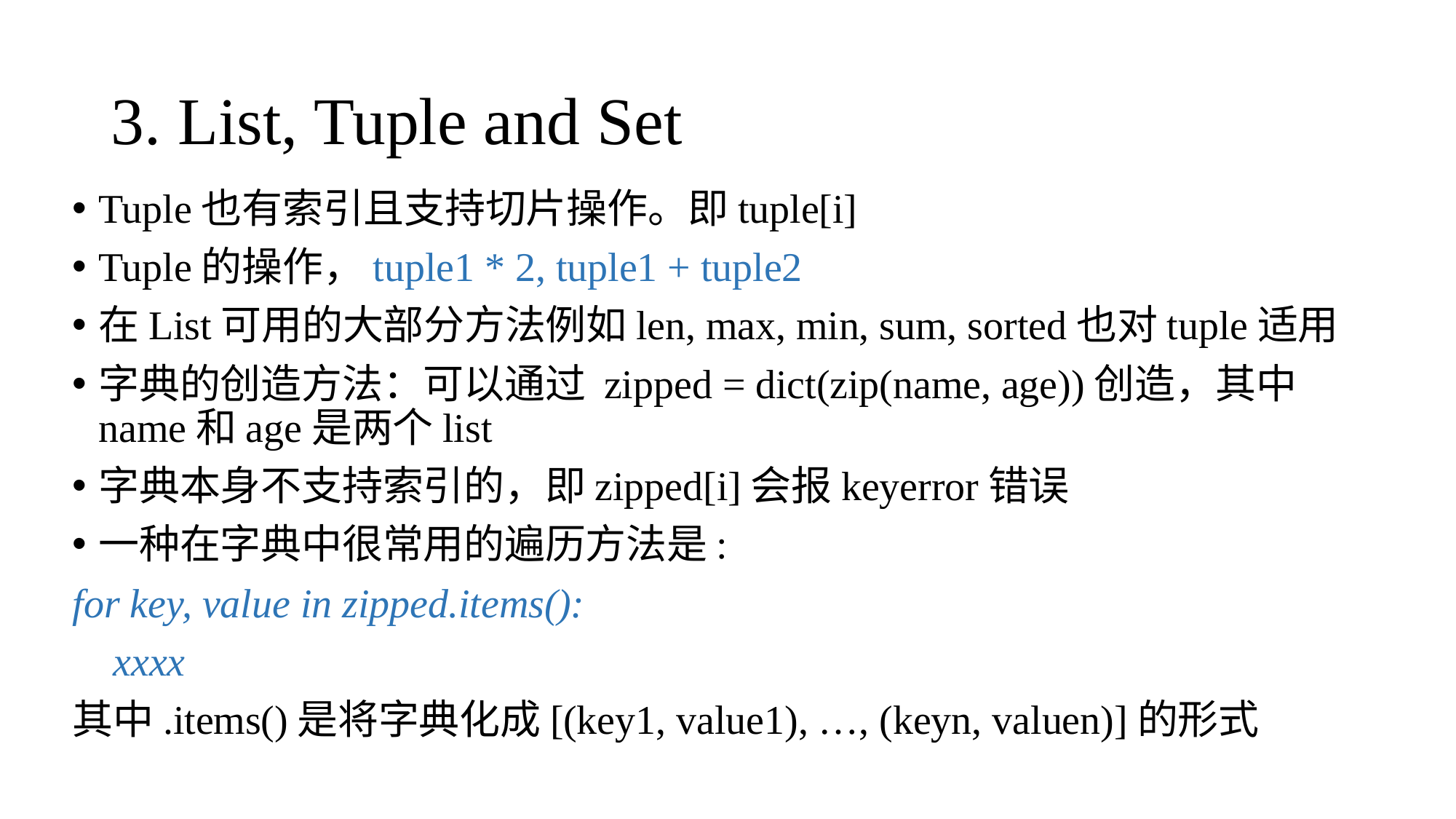

# 3. List, Tuple and Set
Tuple也有索引且支持切片操作。即tuple[i]
Tuple的操作，tuple1 * 2, tuple1 + tuple2
在List可用的大部分方法例如len, max, min, sum, sorted也对tuple适用
字典的创造方法：可以通过 zipped = dict(zip(name, age))创造，其中name和age是两个list
字典本身不支持索引的，即zipped[i]会报keyerror错误
一种在字典中很常用的遍历方法是:
for key, value in zipped.items():
    xxxx
其中.items()是将字典化成[(key1, value1), …, (keyn, valuen)]的形式